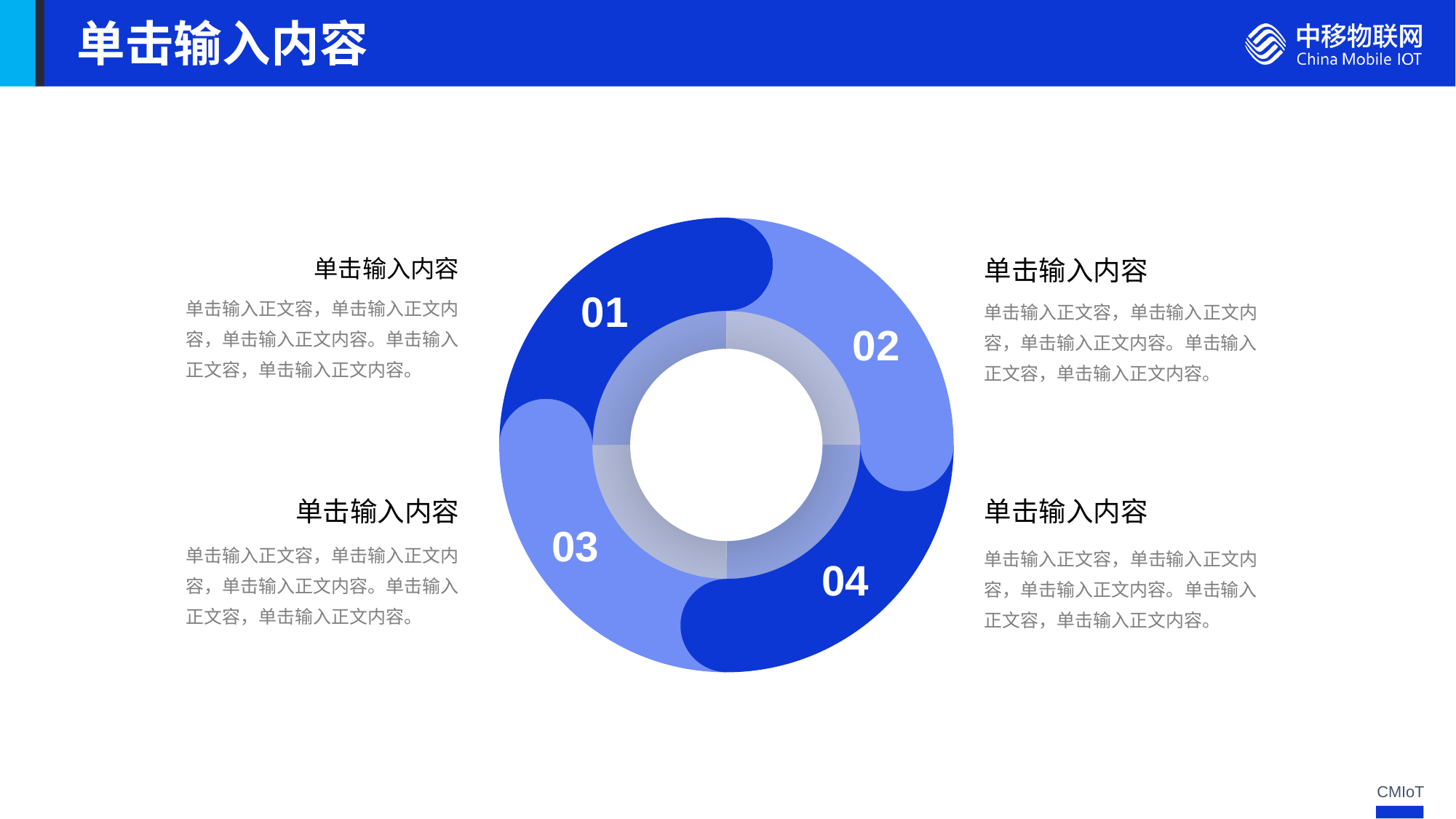

单击输入内容

单击输入内容
单击输入内容
01
单击输入正文容，单击输入正文内容，单击输入正文内容。单击输入正文容，单击输入正文内容。
单击输入正文容，单击输入正文内容，单击输入正文内容。单击输入正文容，单击输入正文内容。

02

单击输入内容
单击输入内容
03
单击输入正文容，单击输入正文内容，单击输入正文内容。单击输入正文容，单击输入正文内容。
单击输入正文容，单击输入正文内容，单击输入正文内容。单击输入正文容，单击输入正文内容。
04